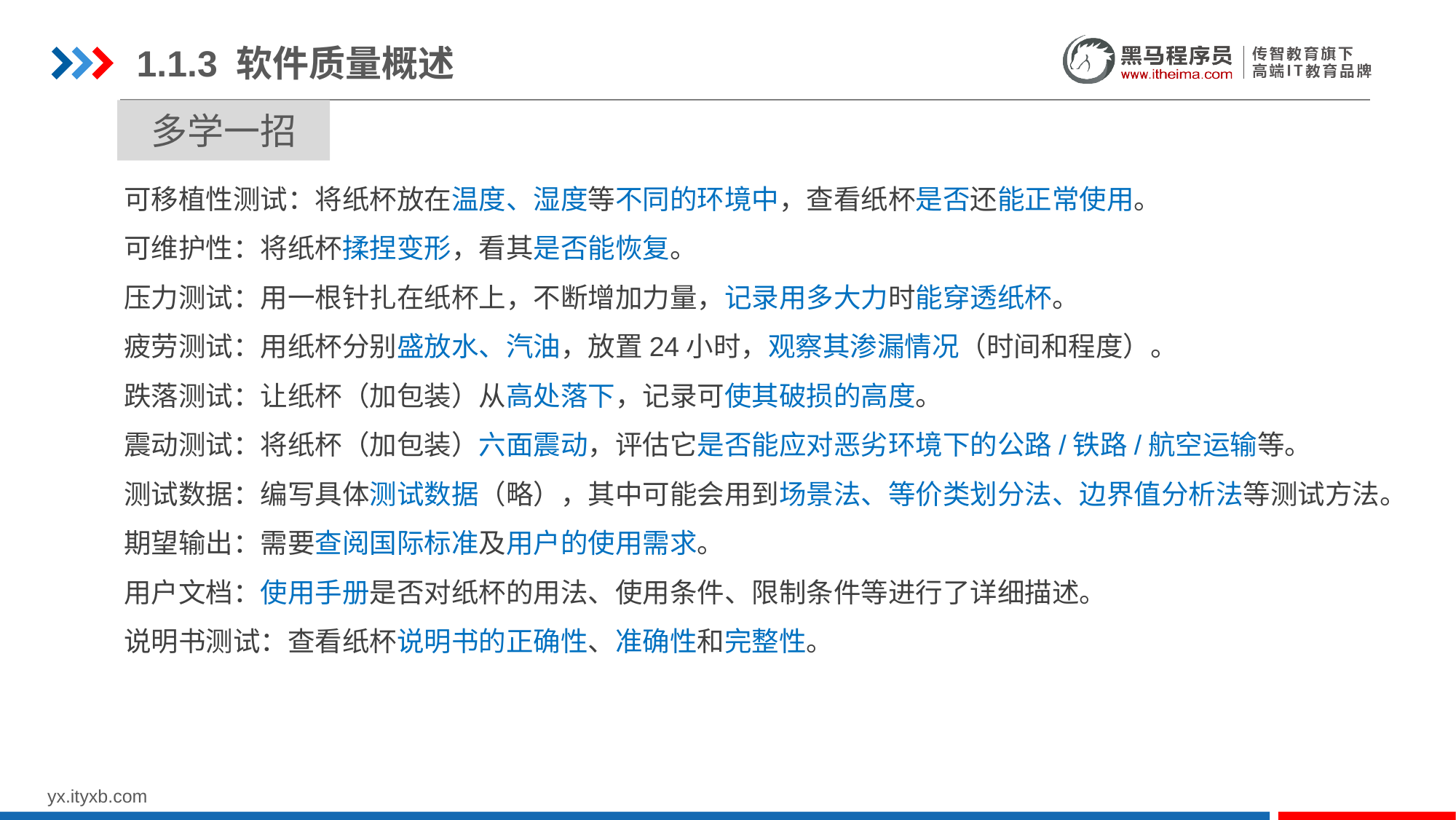

1.1.3 软件质量概述
多学一招
可移植性测试：将纸杯放在温度、湿度等不同的环境中，查看纸杯是否还能正常使用。
可维护性：将纸杯揉捏变形，看其是否能恢复。
压力测试：用一根针扎在纸杯上，不断增加力量，记录用多大力时能穿透纸杯。
疲劳测试：用纸杯分别盛放水、汽油，放置24小时，观察其渗漏情况（时间和程度）。
跌落测试：让纸杯（加包装）从高处落下，记录可使其破损的高度。
震动测试：将纸杯（加包装）六面震动，评估它是否能应对恶劣环境下的公路/铁路/航空运输等。
测试数据：编写具体测试数据（略），其中可能会用到场景法、等价类划分法、边界值分析法等测试方法。
期望输出：需要查阅国际标准及用户的使用需求。
用户文档：使用手册是否对纸杯的用法、使用条件、限制条件等进行了详细描述。
说明书测试：查看纸杯说明书的正确性、准确性和完整性。